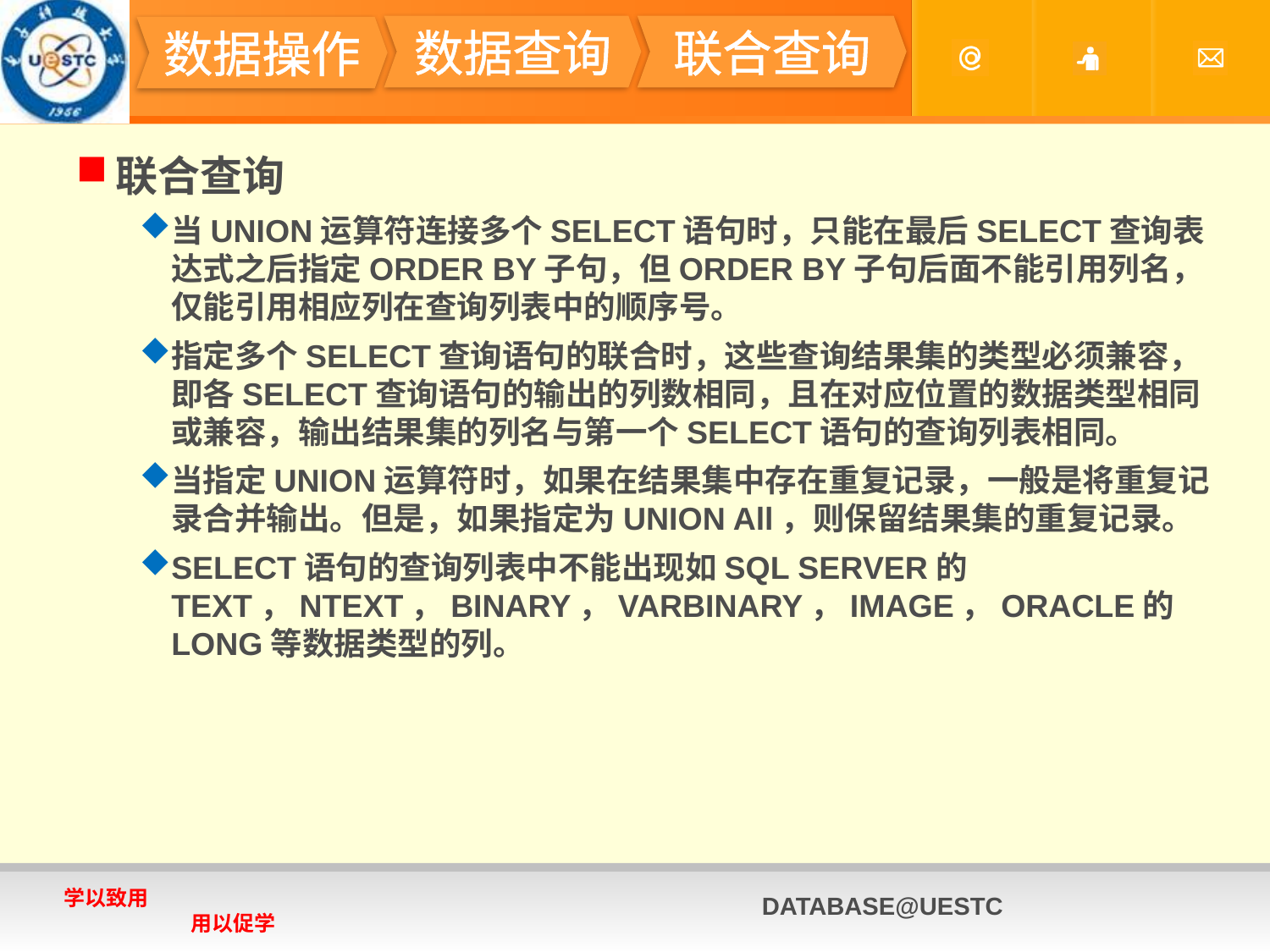

#
数据查询
联合查询
数据操作
联合查询
当UNION运算符连接多个SELECT语句时，只能在最后SELECT查询表达式之后指定ORDER BY子句，但ORDER BY子句后面不能引用列名，仅能引用相应列在查询列表中的顺序号。
指定多个SELECT查询语句的联合时，这些查询结果集的类型必须兼容，即各SELECT查询语句的输出的列数相同，且在对应位置的数据类型相同或兼容，输出结果集的列名与第一个SELECT语句的查询列表相同。
当指定UNION运算符时，如果在结果集中存在重复记录，一般是将重复记录合并输出。但是，如果指定为UNION All，则保留结果集的重复记录。
SELECT语句的查询列表中不能出现如SQL SERVER的TEXT，NTEXT，BINARY，VARBINARY，IMAGE，ORACLE的LONG等数据类型的列。